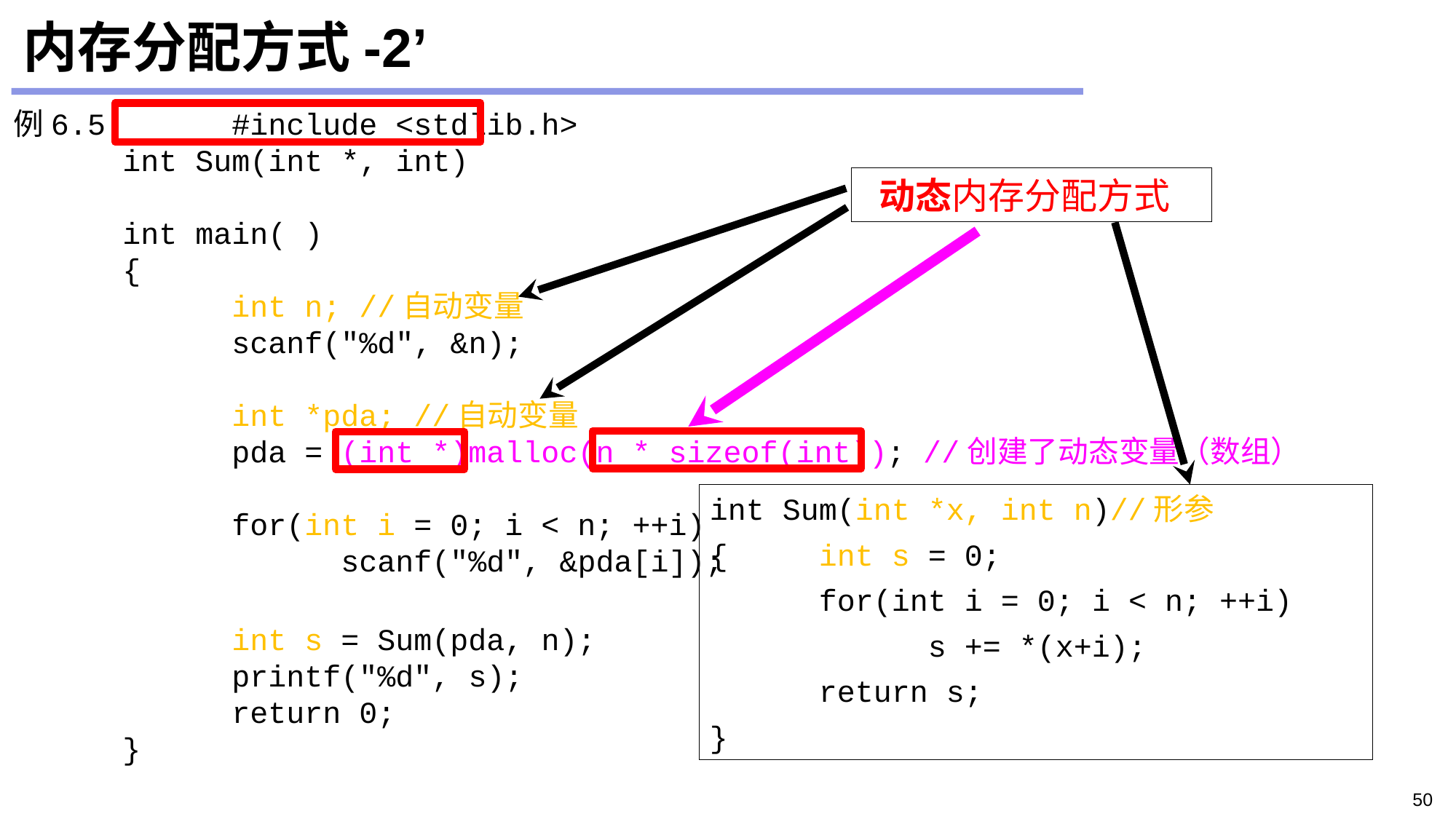

# 内存分配方式-2’

例6.5 	#include <stdlib.h>
	int Sum(int *, int)

	int main( )
	{
		int n; //自动变量
		scanf("%d", &n);

		int *pda; //自动变量
		pda = (int *)malloc(n * sizeof(int)); //创建了动态变量（数组）

		for(int i = 0; i < n; ++i)
			scanf("%d", &pda[i]);

		int s = Sum(pda, n);
		printf("%d", s);
		return 0;
	}
 动态内存分配方式

int Sum(int *x, int n)//形参
{	int s = 0;
	for(int i = 0; i < n; ++i)
		s += *(x+i);
	return s;
}
50